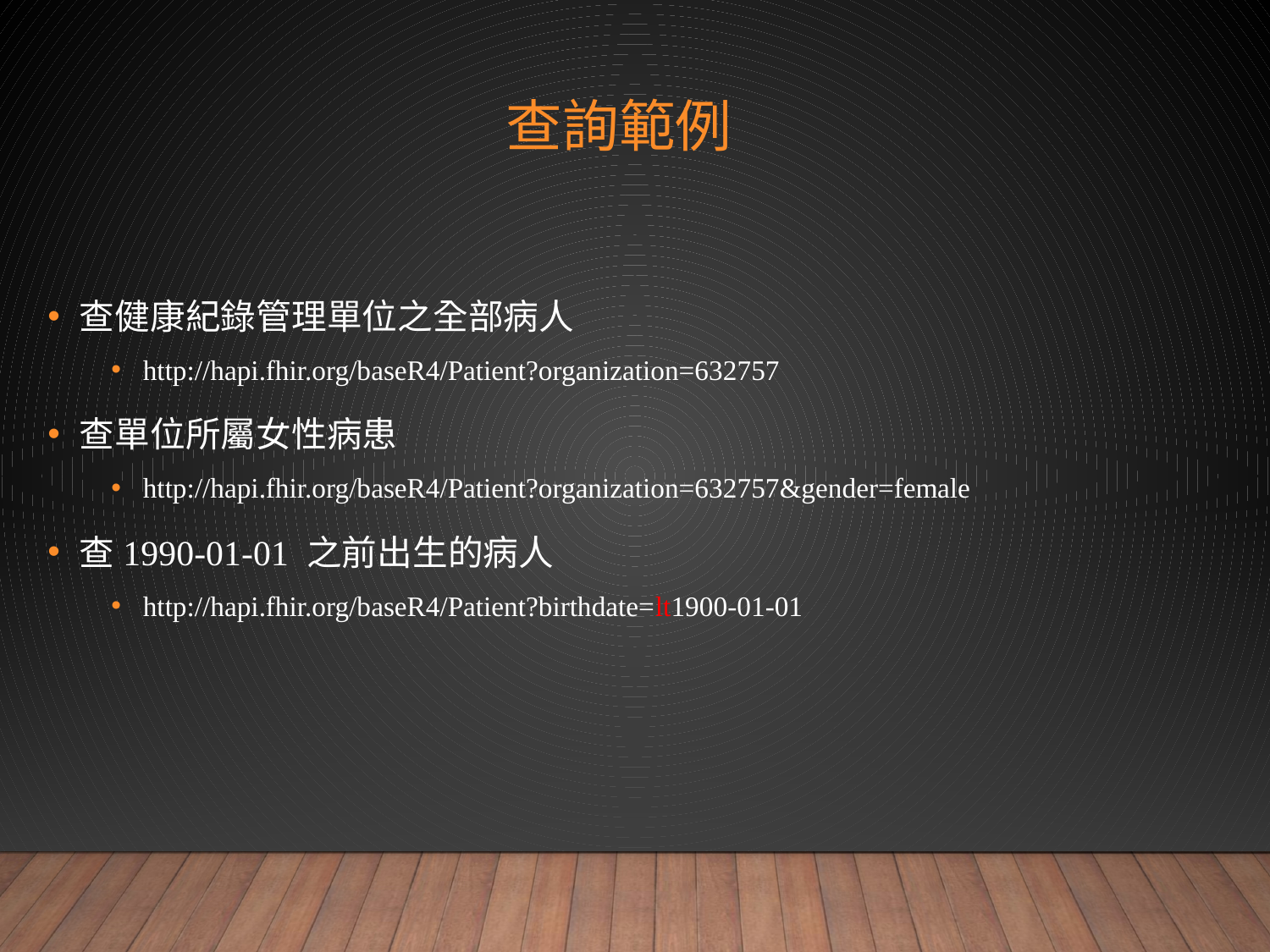

# 查詢範例
查健康紀錄管理單位之全部病人
http://hapi.fhir.org/baseR4/Patient?organization=632757
查單位所屬女性病患
http://hapi.fhir.org/baseR4/Patient?organization=632757&gender=female
查1990-01-01 之前出生的病人
http://hapi.fhir.org/baseR4/Patient?birthdate=lt1900-01-01